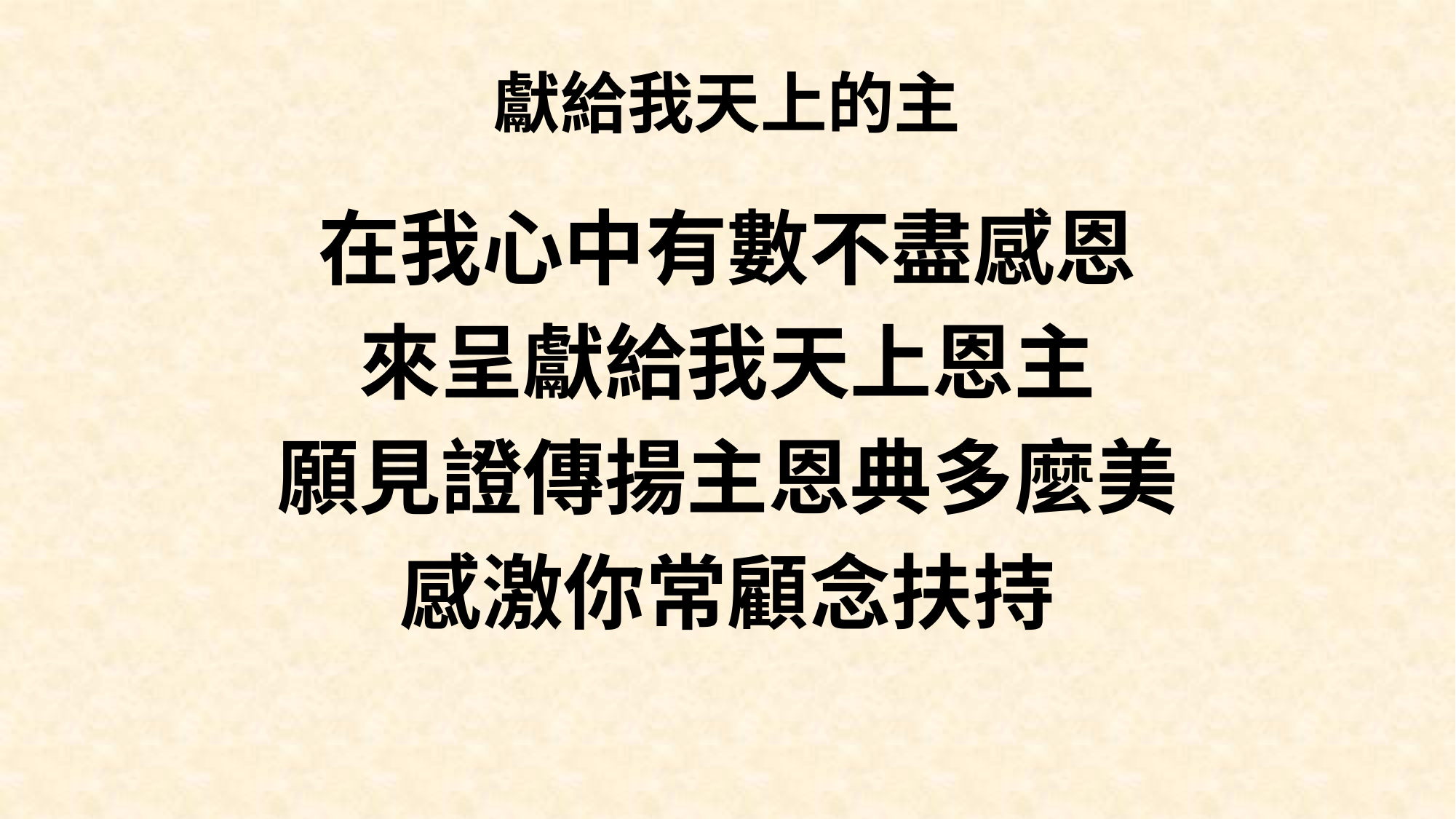

# 獻給我天上的主
在我心中有數不盡感恩
來呈獻給我天上恩主
願見證傳揚主恩典多麼美
感激你常顧念扶持